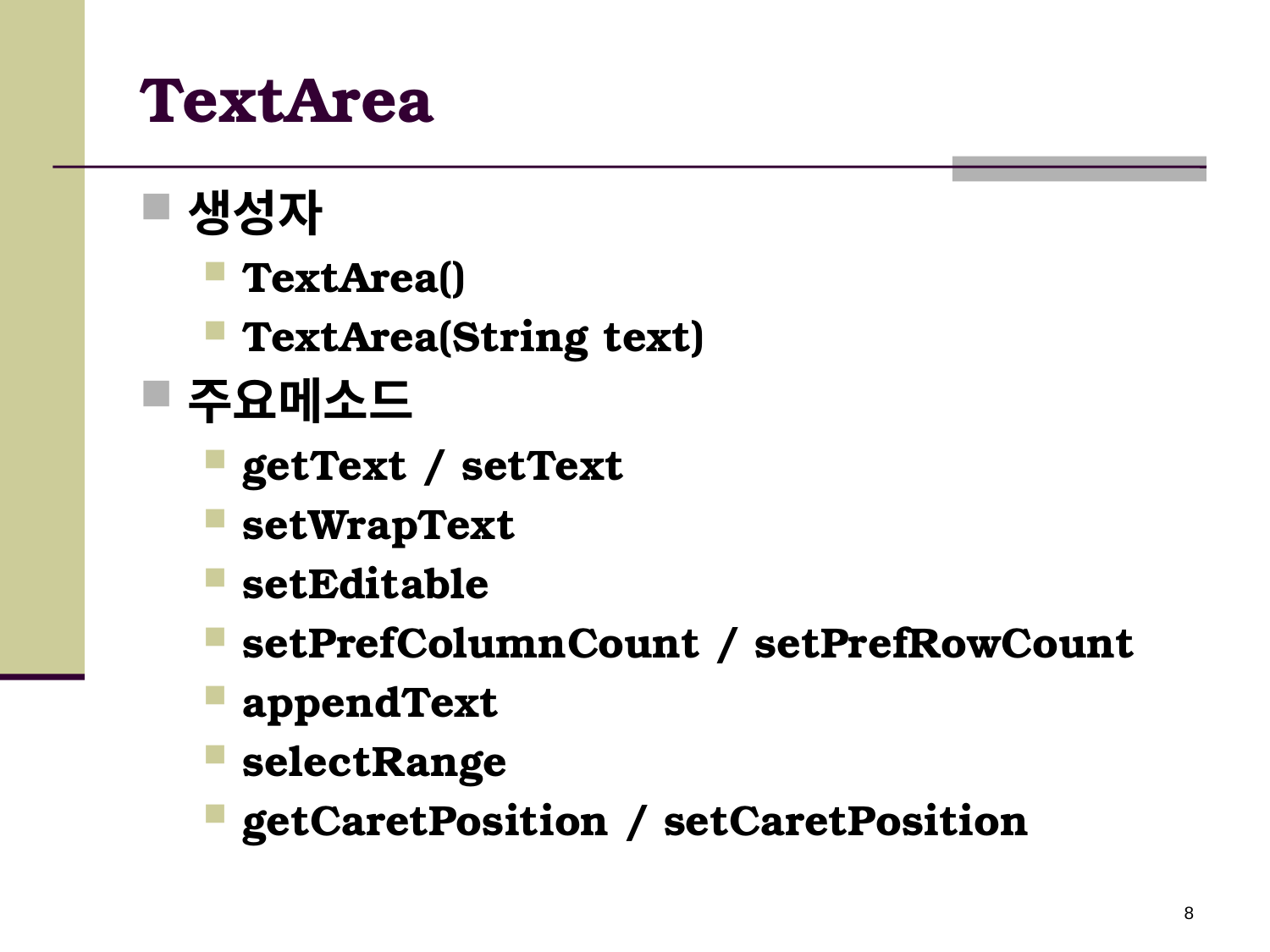

# TextArea
생성자
TextArea()
TextArea(String text)
주요메소드
getText / setText
setWrapText
setEditable
setPrefColumnCount / setPrefRowCount
appendText
selectRange
getCaretPosition / setCaretPosition
8